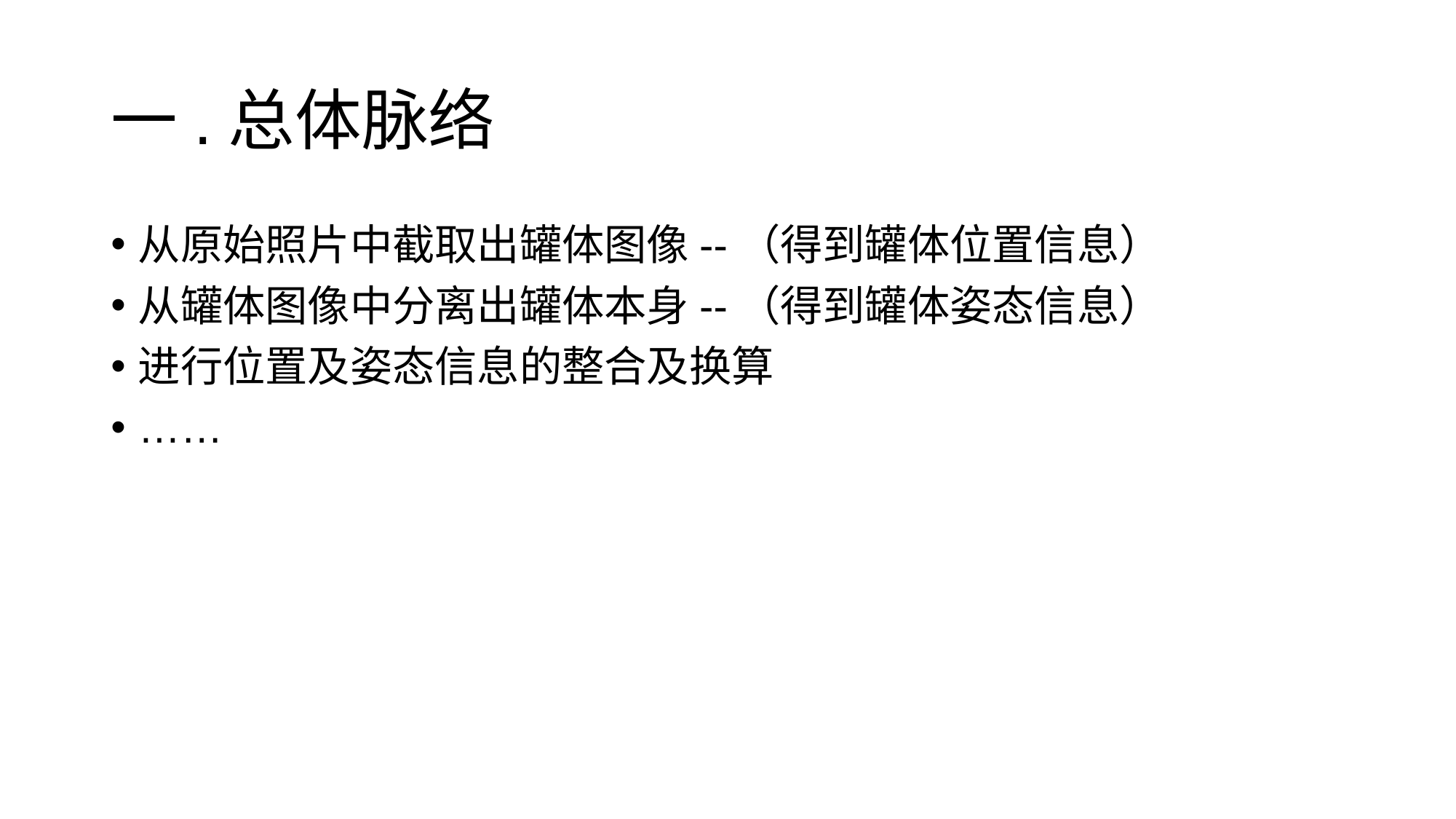

# 一.总体脉络
从原始照片中截取出罐体图像--（得到罐体位置信息）
从罐体图像中分离出罐体本身--（得到罐体姿态信息）
进行位置及姿态信息的整合及换算
……